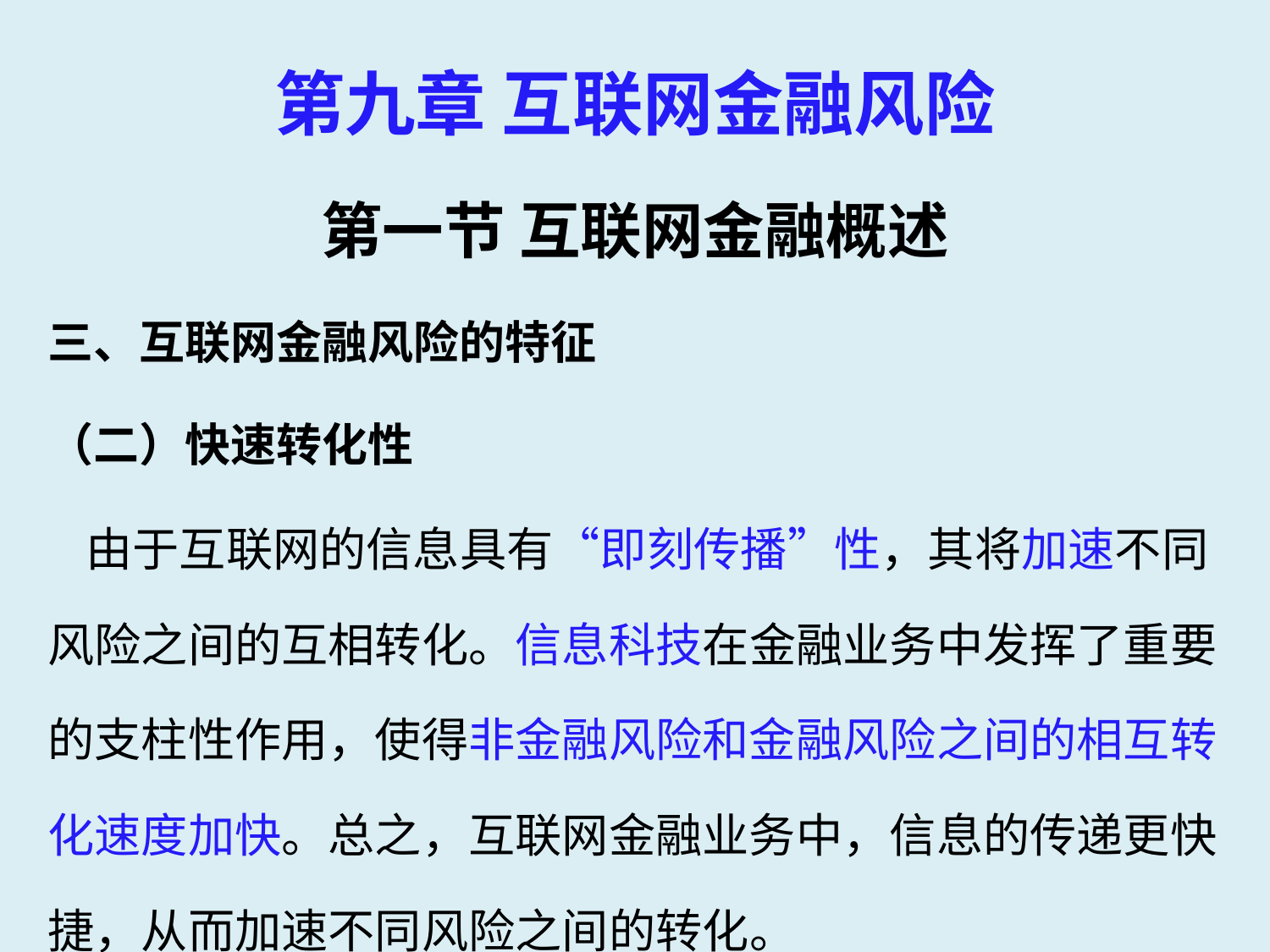

# 第九章 互联网金融风险
第一节 互联网金融概述
三、互联网金融风险的特征
（二）快速转化性
    由于互联网的信息具有“即刻传播”性，其将加速不同风险之间的互相转化。信息科技在金融业务中发挥了重要的支柱性作用，使得非金融风险和金融风险之间的相互转化速度加快。总之，互联网金融业务中，信息的传递更快捷，从而加速不同风险之间的转化。
13